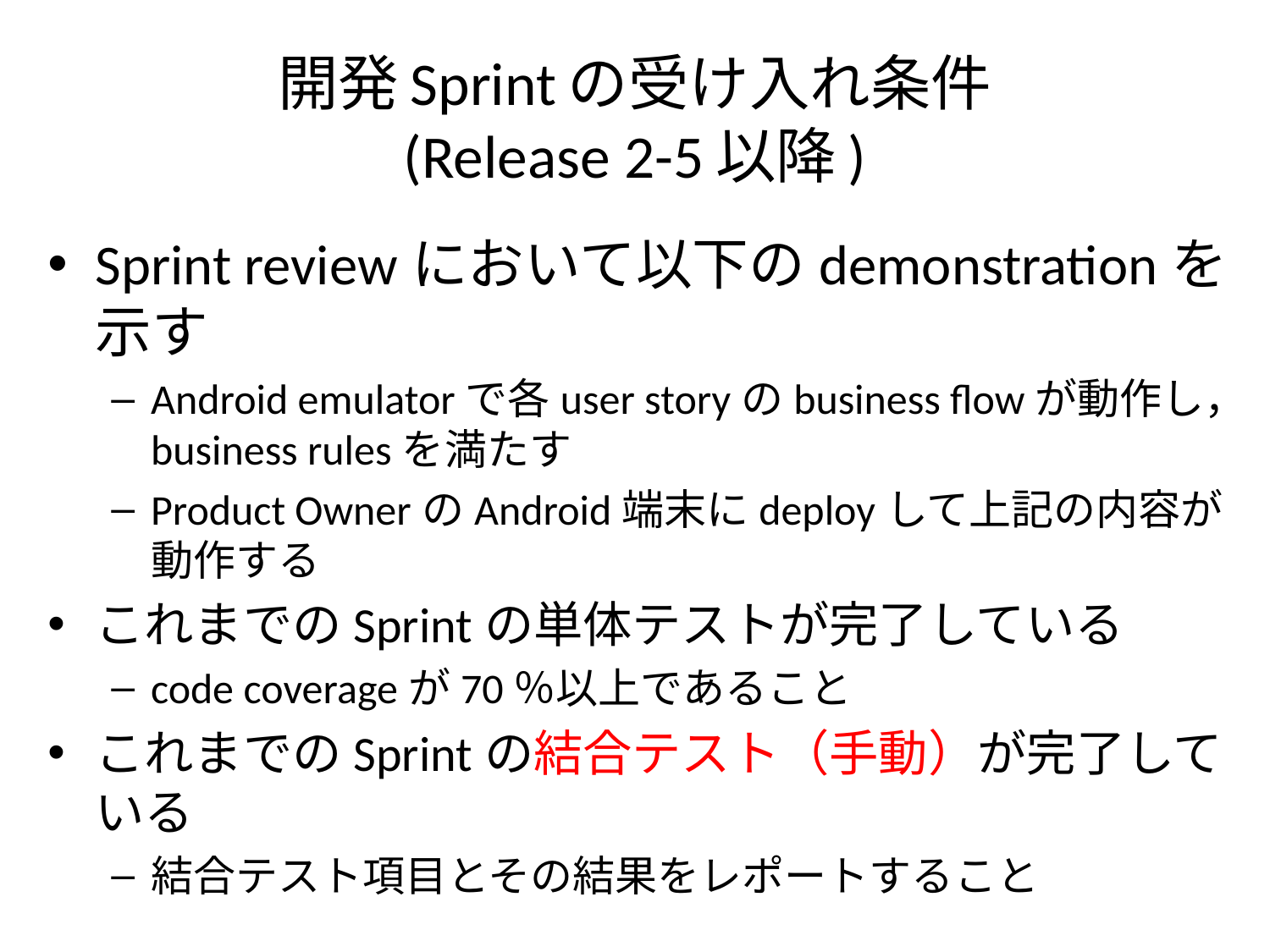

# 開発Sprintの受け入れ条件 (Release 2-5以降)
Sprint reviewにおいて以下のdemonstrationを示す
Android emulatorで各user storyのbusiness flowが動作し，business rulesを満たす
Product OwnerのAndroid端末にdeployして上記の内容が
動作する
これまでのSprintの単体テストが完了している
code coverageが70％以上であること
これまでのSprintの結合テスト（手動）が完了している
結合テスト項目とその結果をレポートすること